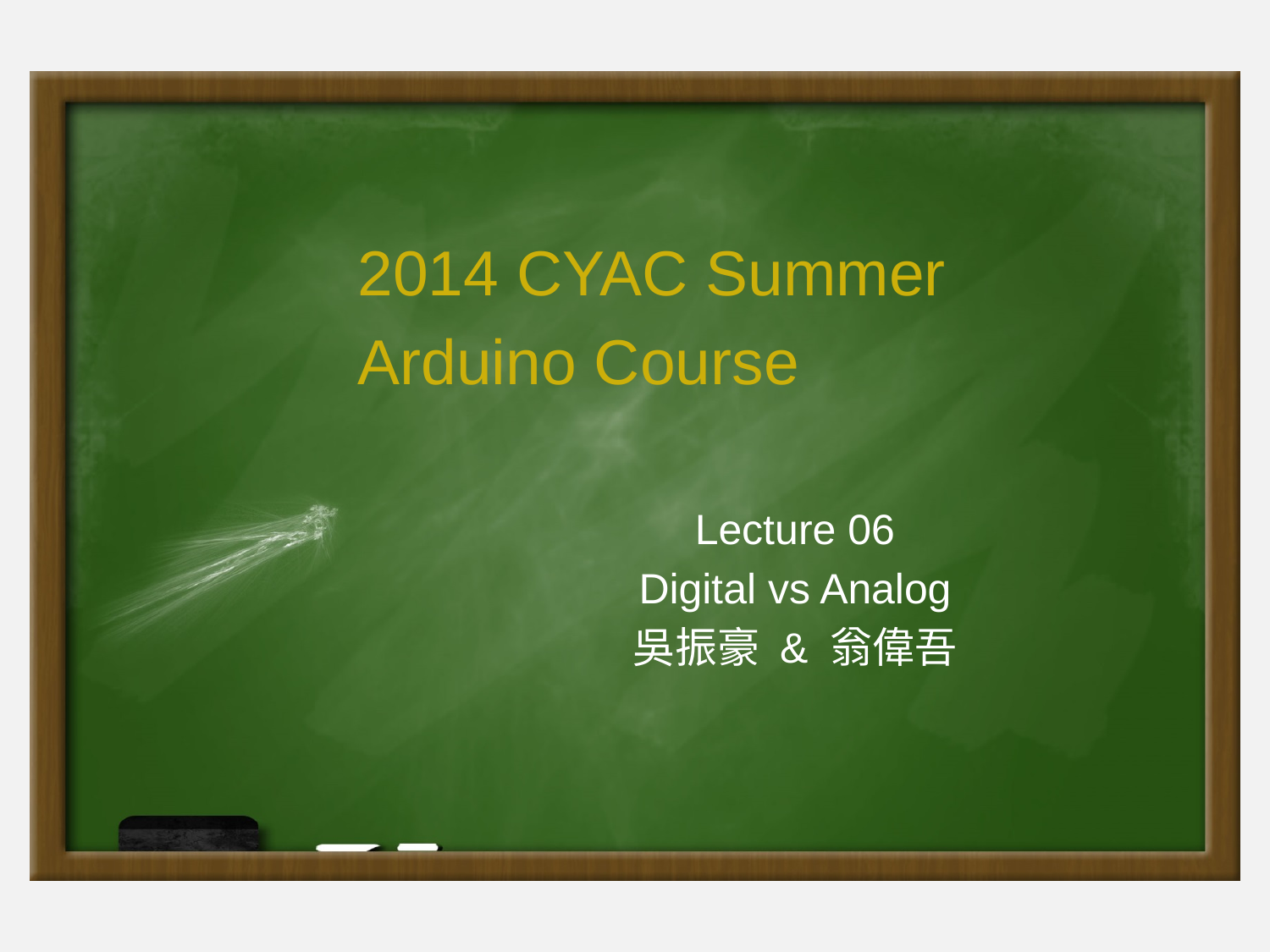

2014 CYAC Summer
Arduino Course
Lecture 06
Digital vs Analog
吳振豪 & 翁偉吾